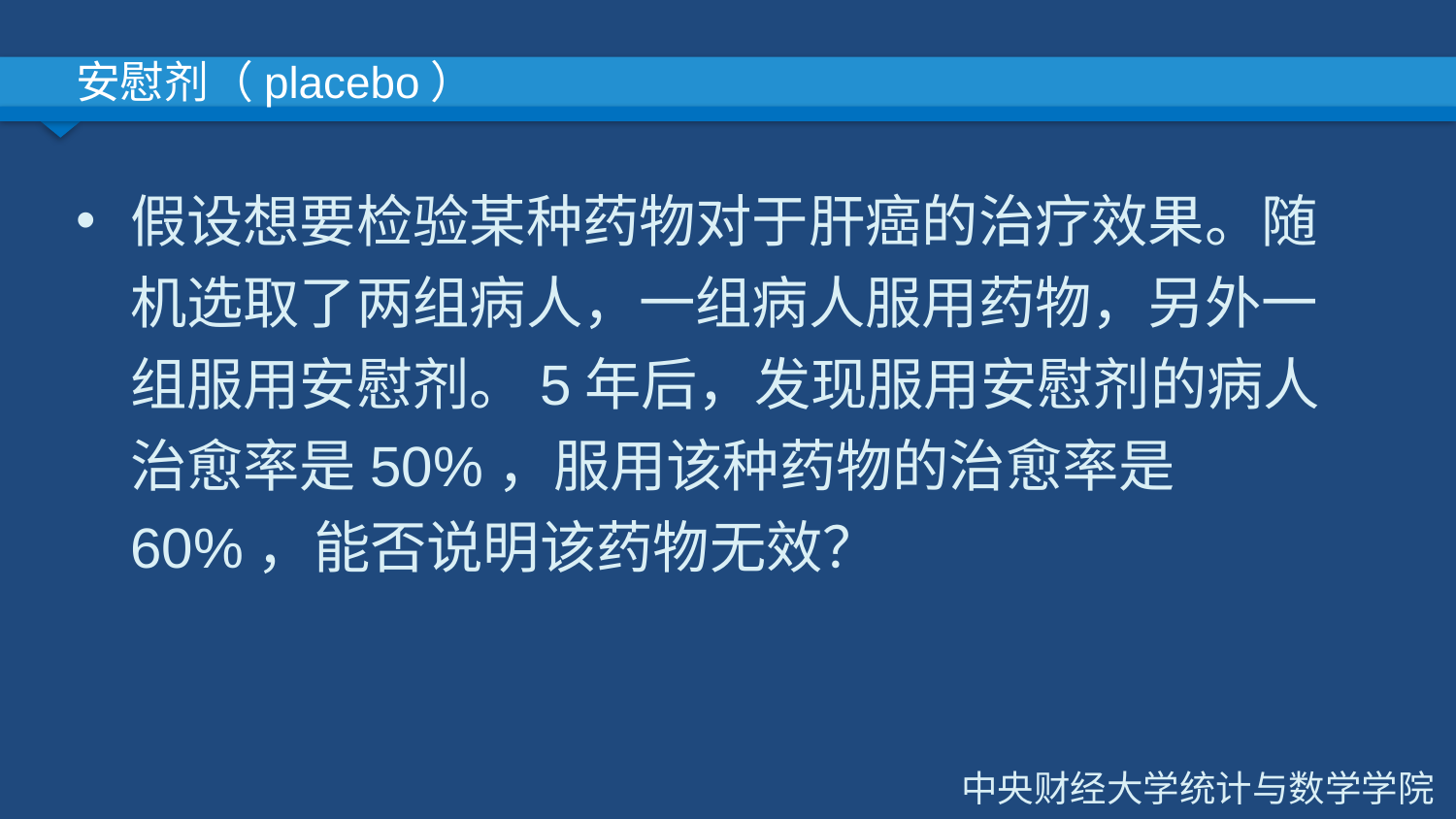

# 安慰剂（placebo）
假设想要检验某种药物对于肝癌的治疗效果。随机选取了两组病人，一组病人服用药物，另外一组服用安慰剂。5年后，发现服用安慰剂的病人治愈率是50%，服用该种药物的治愈率是60%，能否说明该药物无效？